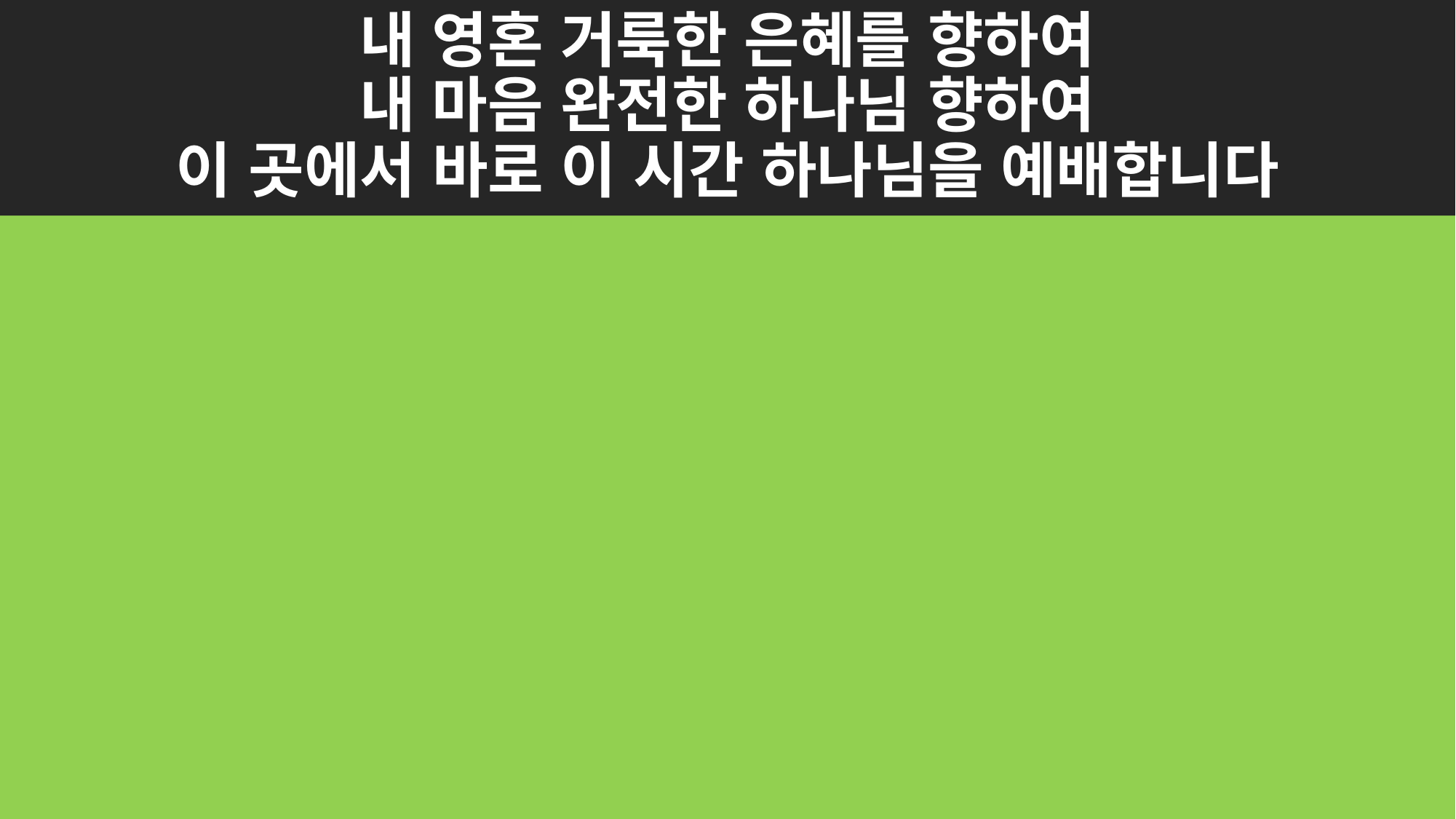

# 내 영혼 거룩한 은혜를 향하여 내 마음 완전한 하나님 향하여 이 곳에서 바로 이 시간 하나님을 예배합니다